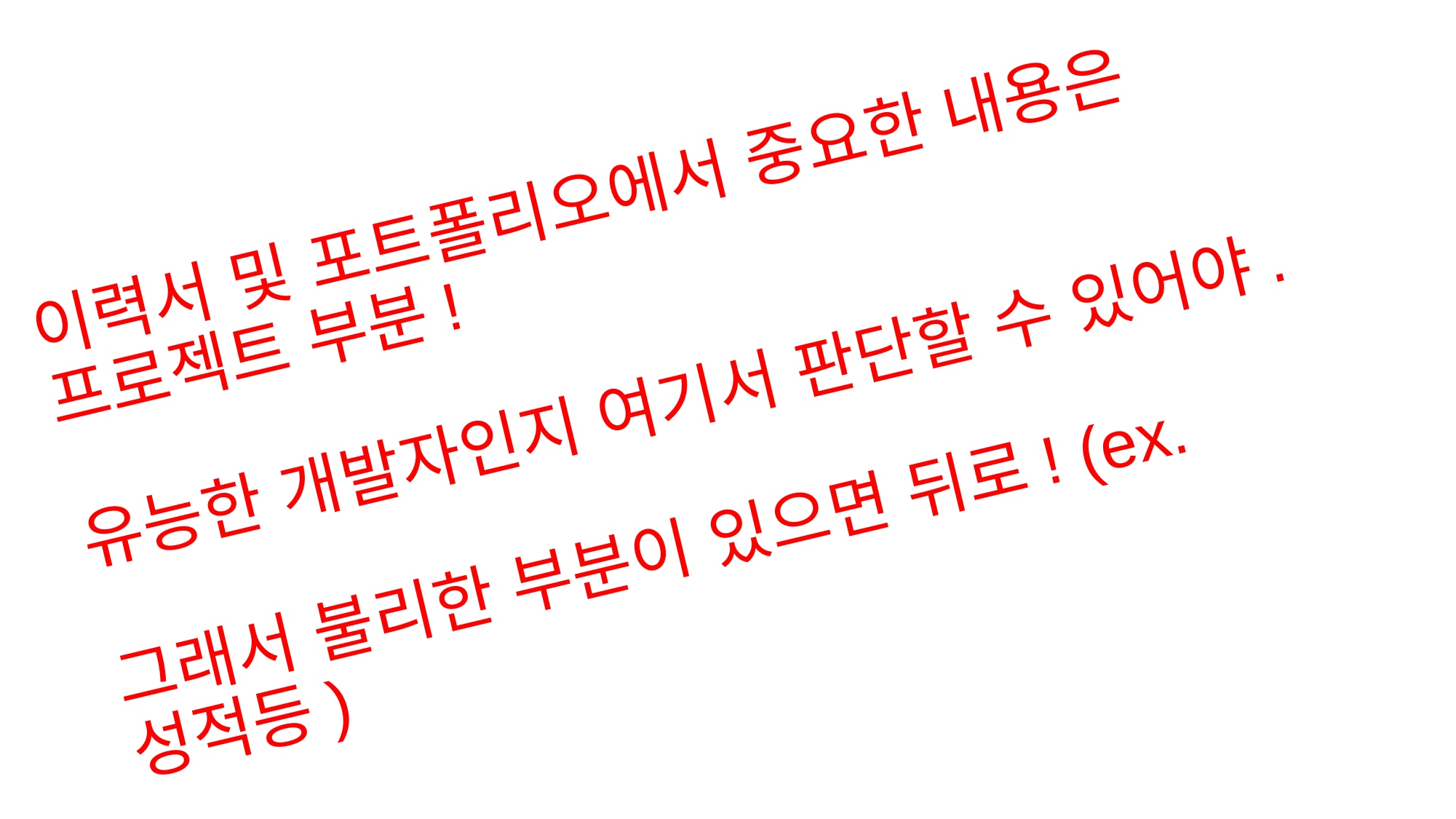

# 이력서 및 포트폴리오에서 중요한 내용은 프로젝트 부분! 유능한 개발자인지 여기서 판단할 수 있어야. 그래서 불리한 부분이 있으면 뒤로! (ex. 성적등)